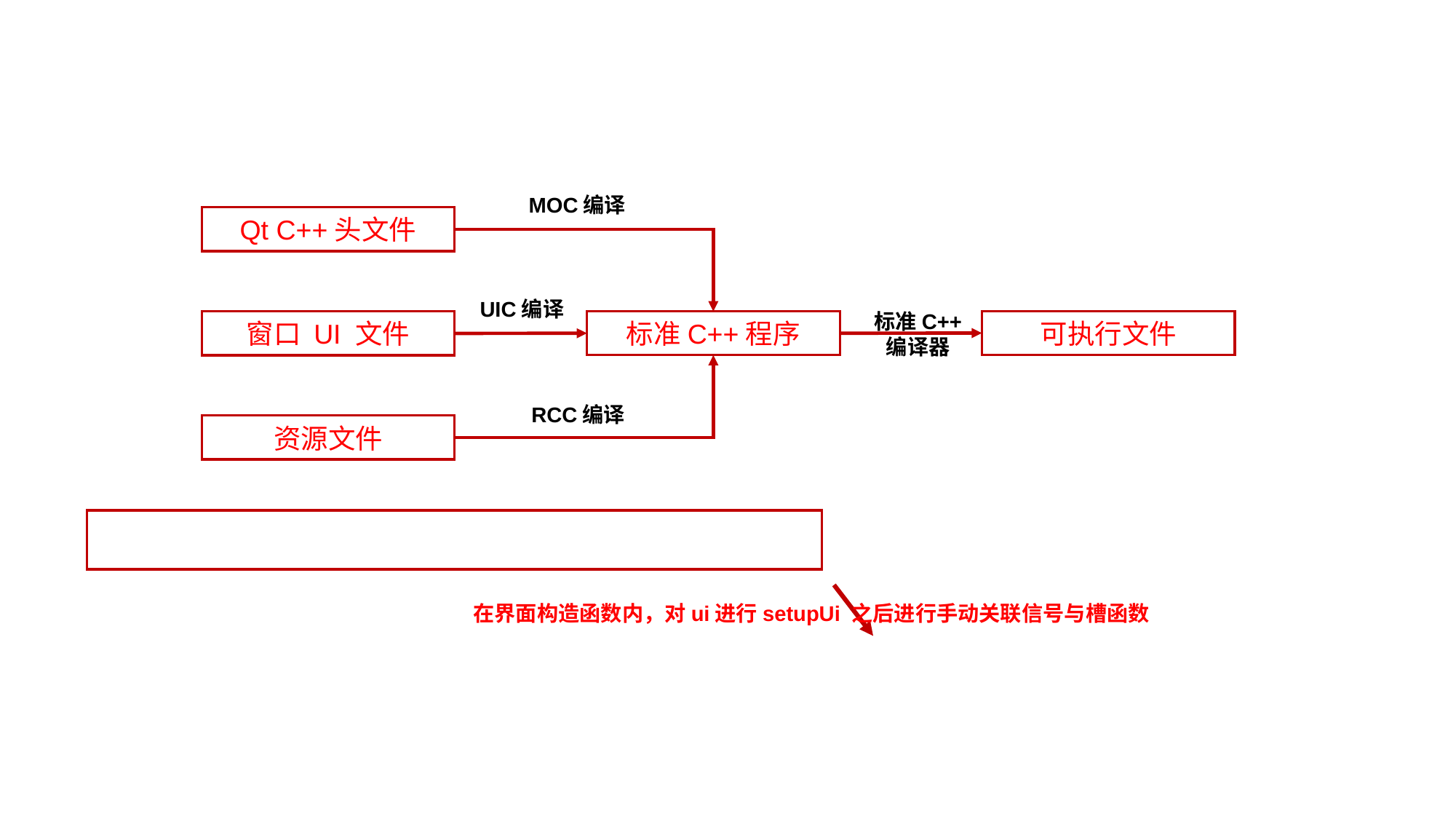

MOC编译
Qt C++头文件
UIC编译
标准C++
编译器
可执行文件
标准C++程序
窗口 UI 文件
RCC编译
资源文件

在界面构造函数内，对ui进行setupUi 之后进行手动关联信号与槽函数
选择开发套件